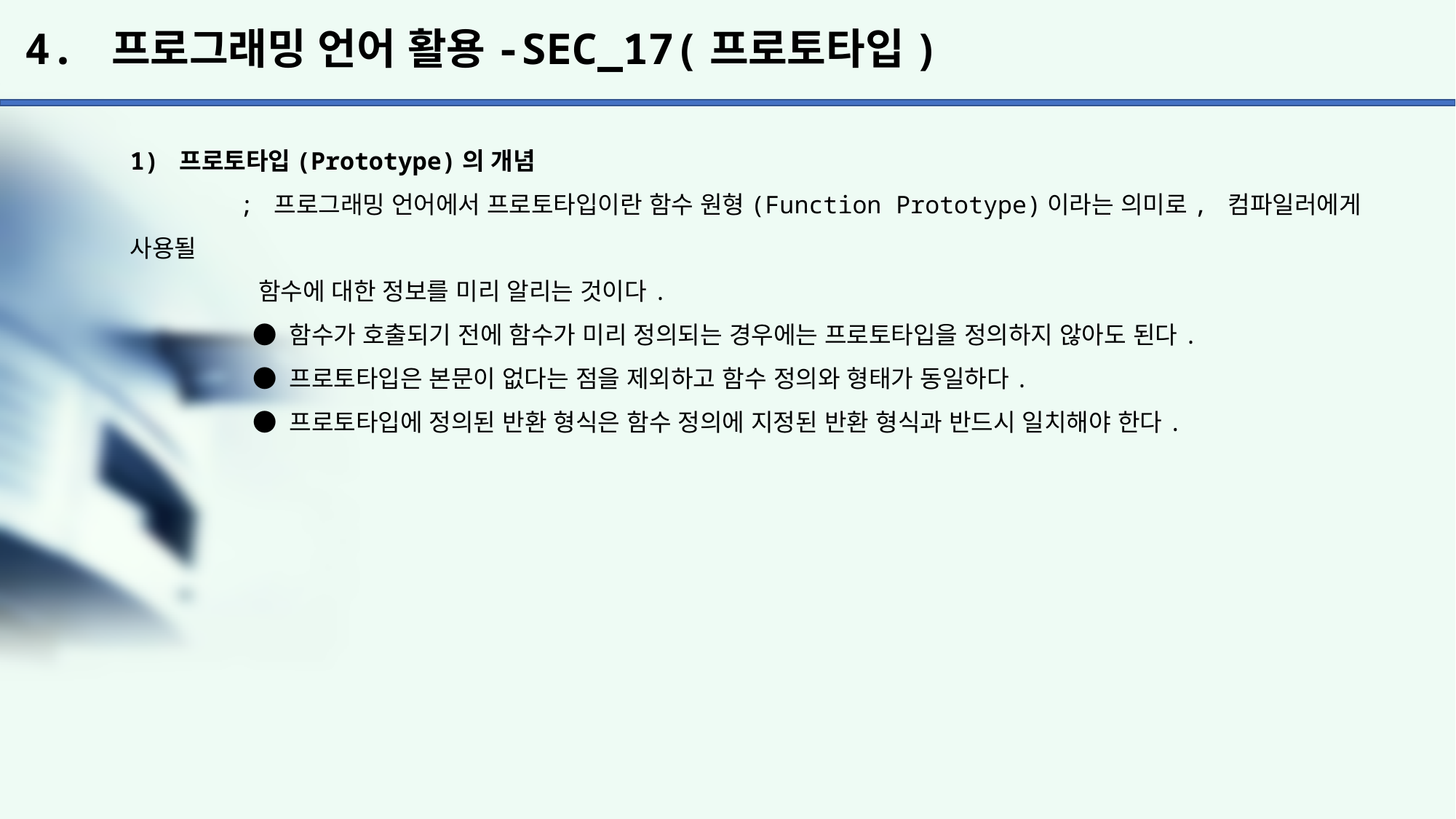

# 4. 프로그래밍 언어 활용-SEC_17(프로토타입)
1) 프로토타입(Prototype)의 개념
	; 프로그래밍 언어에서 프로토타입이란 함수 원형(Function Prototype)이라는 의미로, 컴파일러에게 사용될
	  함수에 대한 정보를 미리 알리는 것이다.
	  ● 함수가 호출되기 전에 함수가 미리 정의되는 경우에는 프로토타입을 정의하지 않아도 된다.
	  ● 프로토타입은 본문이 없다는 점을 제외하고 함수 정의와 형태가 동일하다.
	  ● 프로토타입에 정의된 반환 형식은 함수 정의에 지정된 반환 형식과 반드시 일치해야 한다.